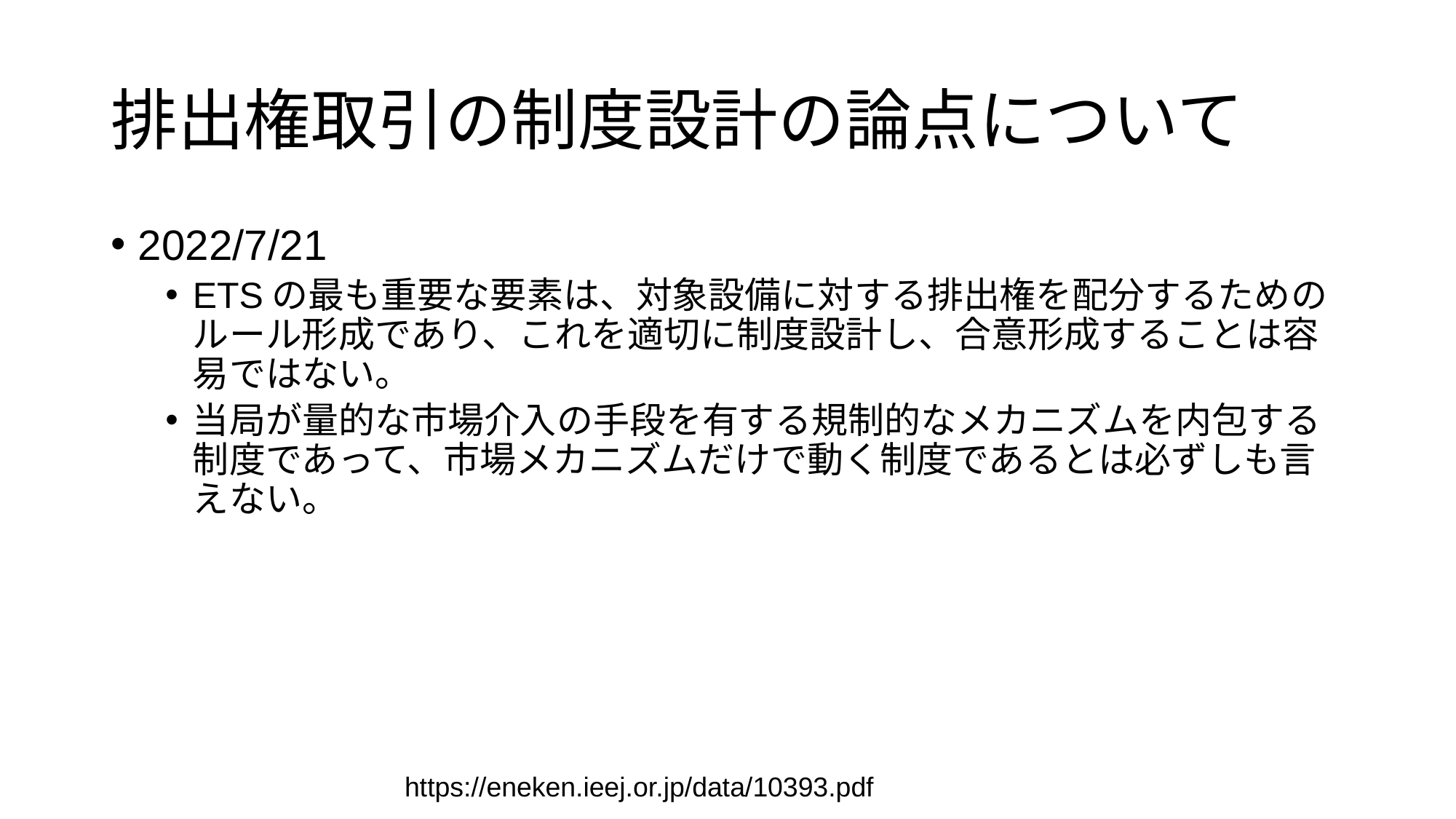

# 排出権取引の制度設計の論点について
2022/7/21
ETSの最も重要な要素は、対象設備に対する排出権を配分するためのルール形成であり、これを適切に制度設計し、合意形成することは容易ではない。
当局が量的な市場介入の手段を有する規制的なメカニズムを内包する制度であって、市場メカニズムだけで動く制度であるとは必ずしも言えない。
https://eneken.ieej.or.jp/data/10393.pdf